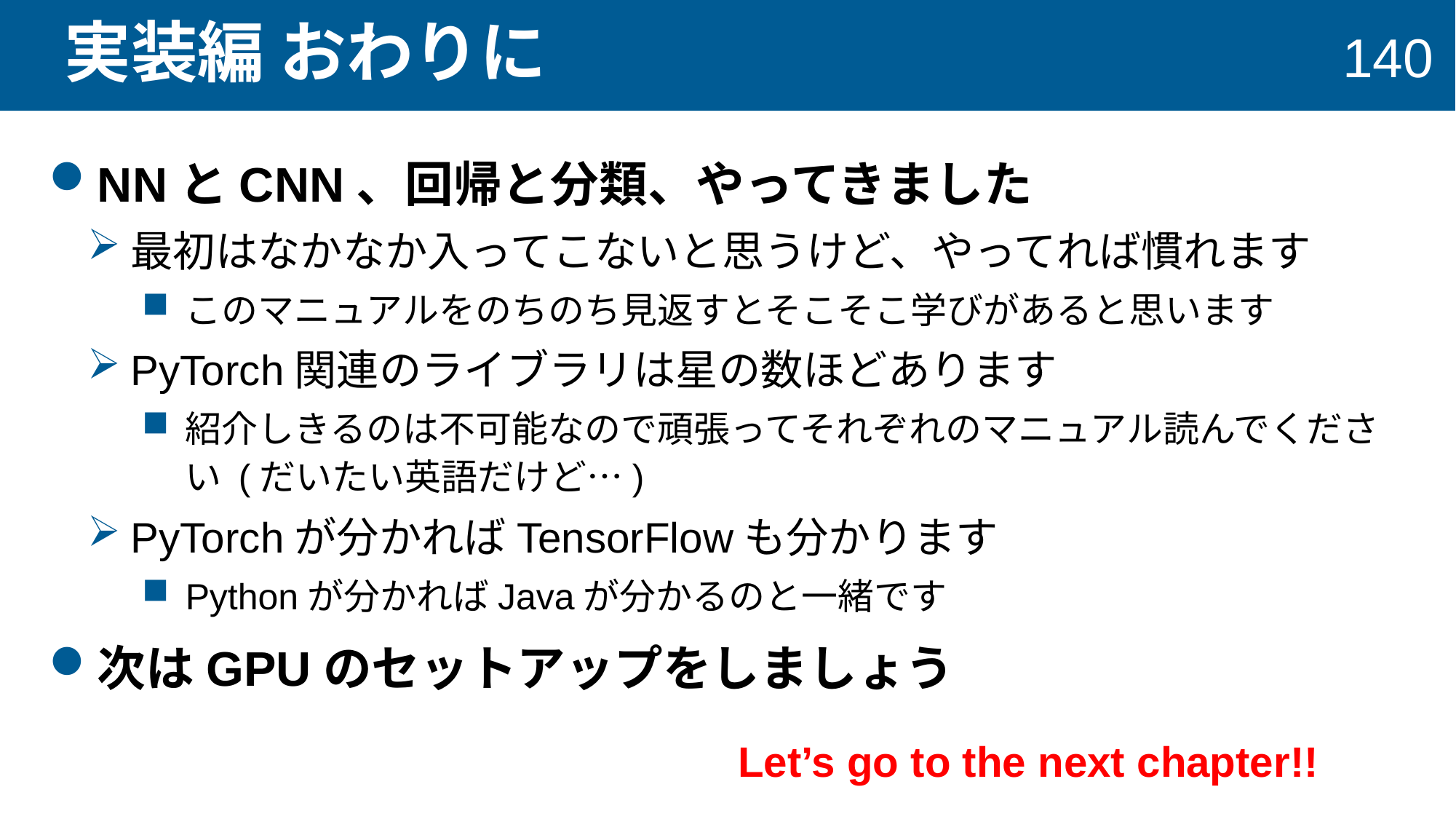

# 実装編 おわりに
140
NNとCNN、回帰と分類、やってきました
最初はなかなか入ってこないと思うけど、やってれば慣れます
このマニュアルをのちのち見返すとそこそこ学びがあると思います
PyTorch関連のライブラリは星の数ほどあります
紹介しきるのは不可能なので頑張ってそれぞれのマニュアル読んでください (だいたい英語だけど…)
PyTorchが分かればTensorFlowも分かります
Pythonが分かればJavaが分かるのと一緒です
次はGPUのセットアップをしましょう

Let’s go to the next chapter!!